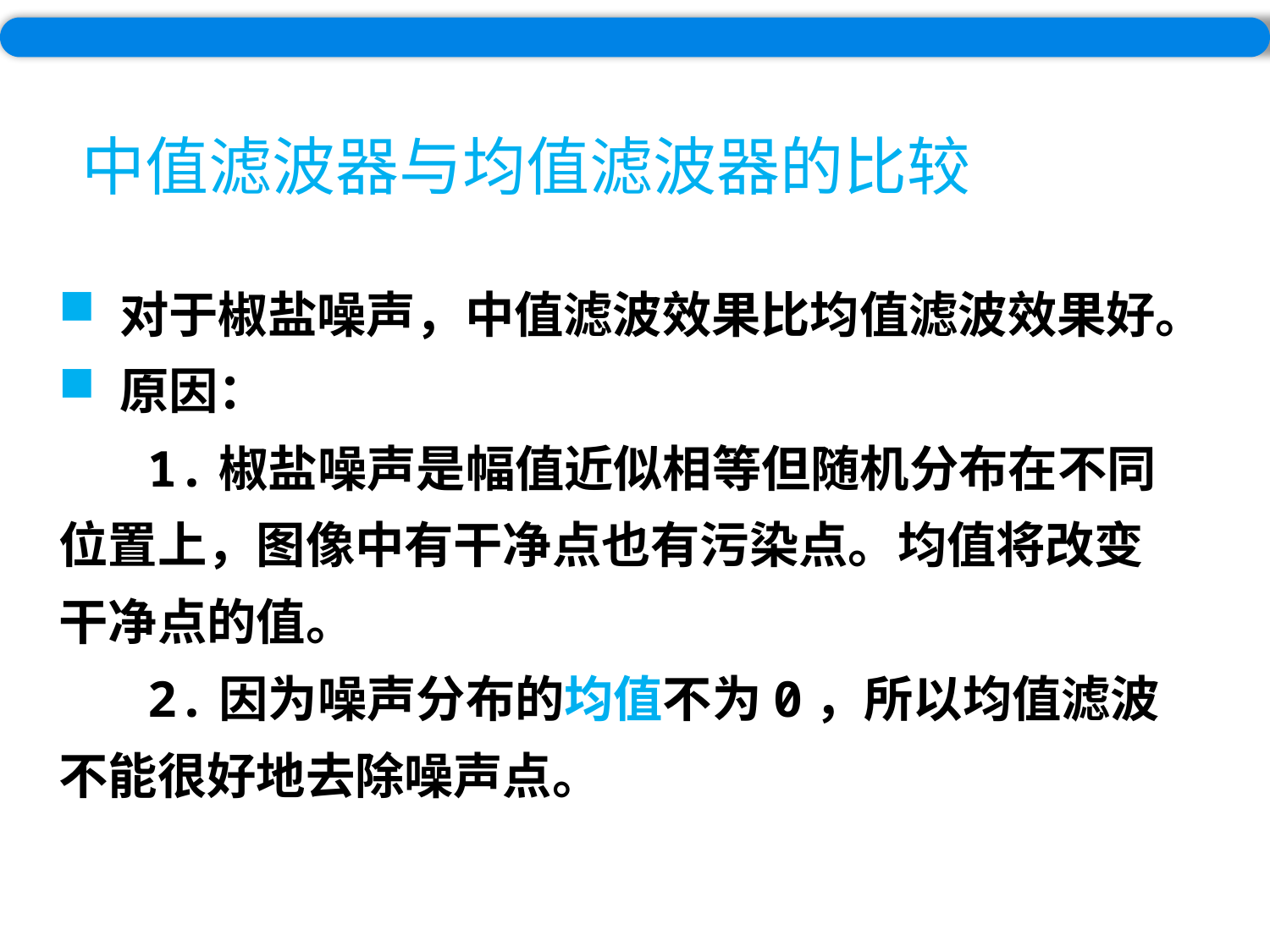

# 中值滤波器与均值滤波器的比较
 对于椒盐噪声，中值滤波效果比均值滤波效果好。
 原因：
   1.椒盐噪声是幅值近似相等但随机分布在不同位置上，图像中有干净点也有污染点。均值将改变干净点的值。
   2.因为噪声分布的均值不为0，所以均值滤波不能很好地去除噪声点。